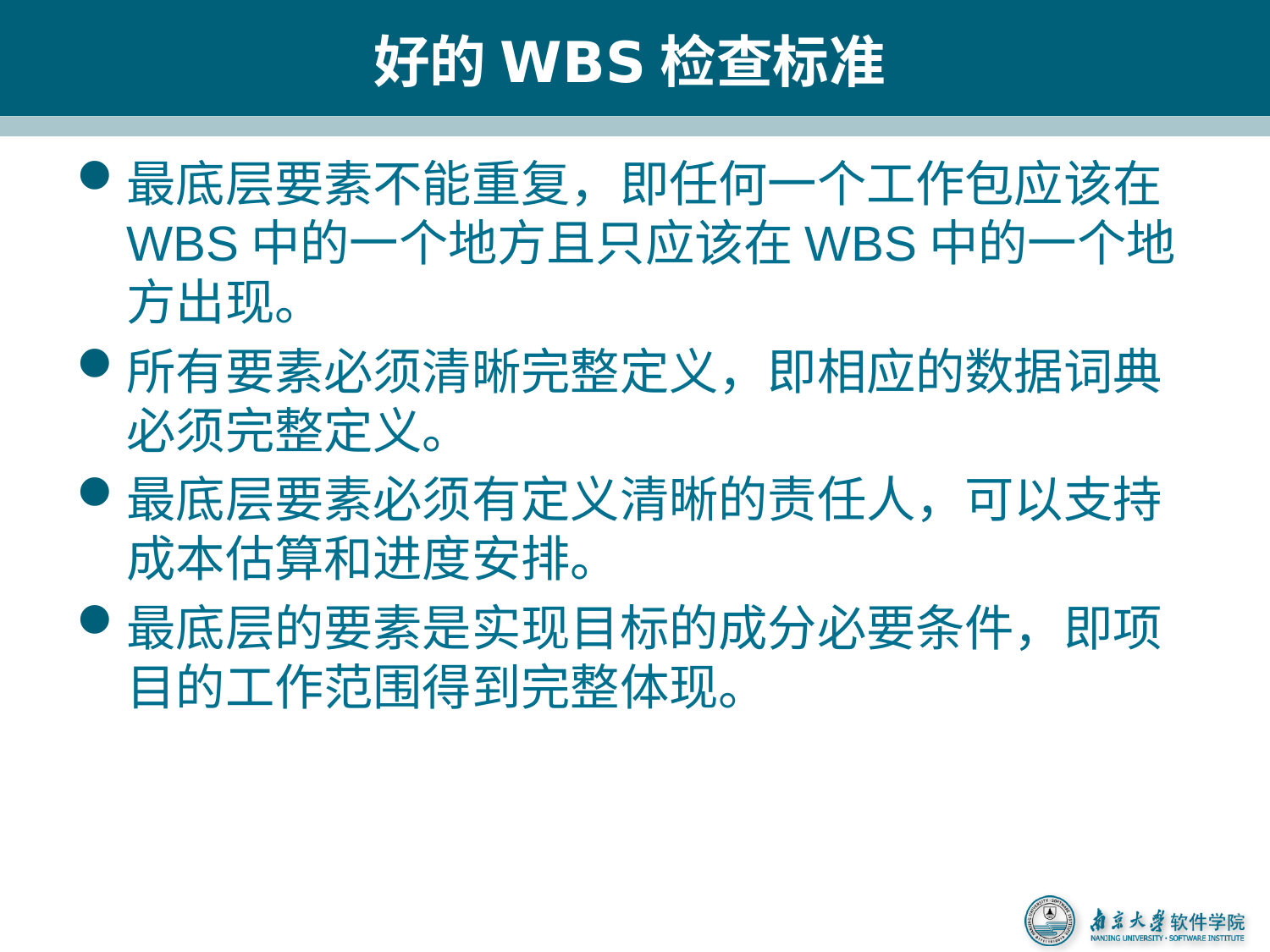

# 好的WBS检查标准
最底层要素不能重复，即任何一个工作包应该在WBS中的一个地方且只应该在WBS中的一个地方出现。
所有要素必须清晰完整定义，即相应的数据词典必须完整定义。
最底层要素必须有定义清晰的责任人，可以支持成本估算和进度安排。
最底层的要素是实现目标的成分必要条件，即项目的工作范围得到完整体现。